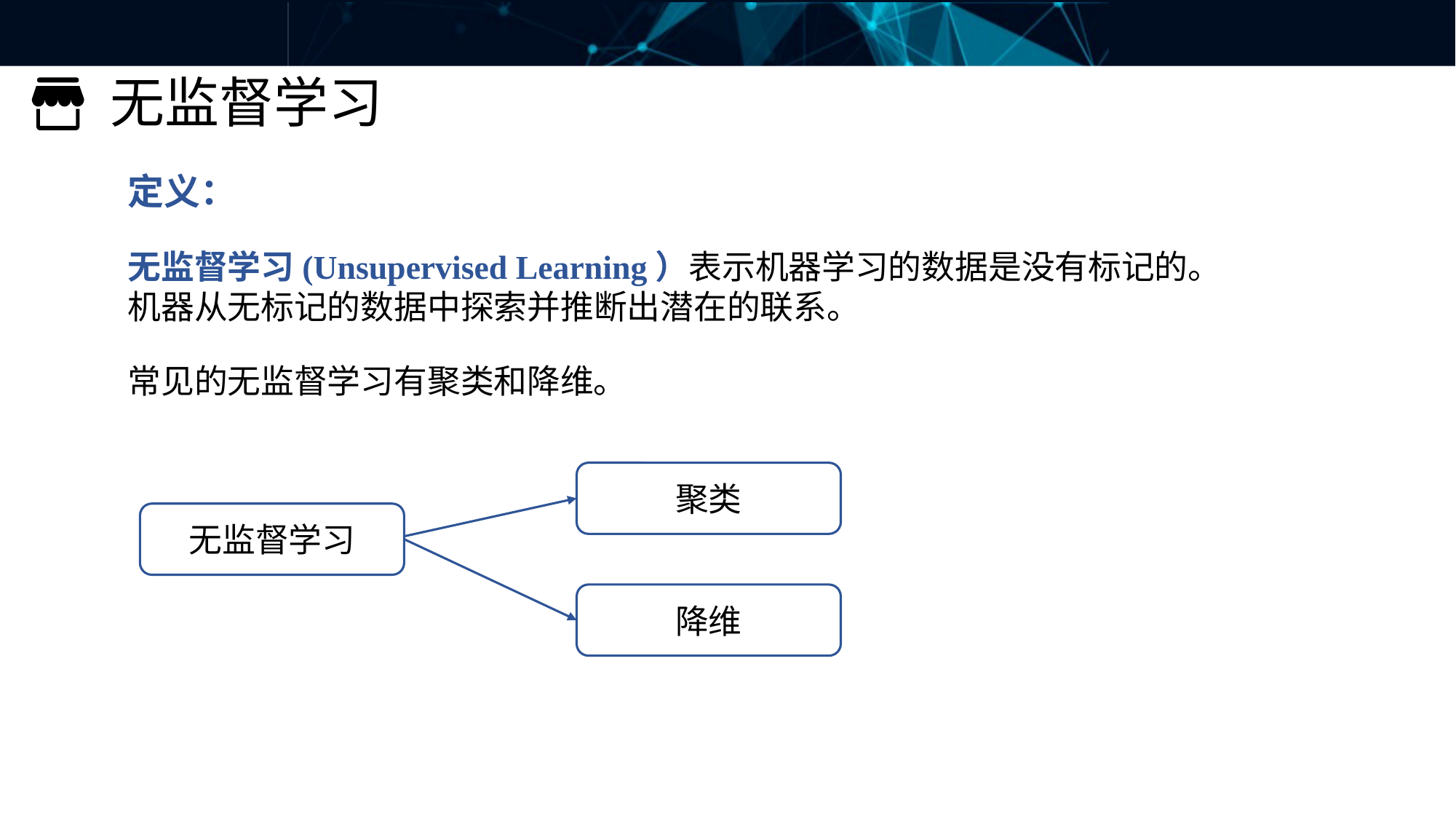

无监督学习

定义：
无监督学习(Unsupervised Learning）表示机器学习的数据是没有标记的。机器从无标记的数据中探索并推断出潜在的联系。
常见的无监督学习有聚类和降维。
聚类
无监督学习
降维